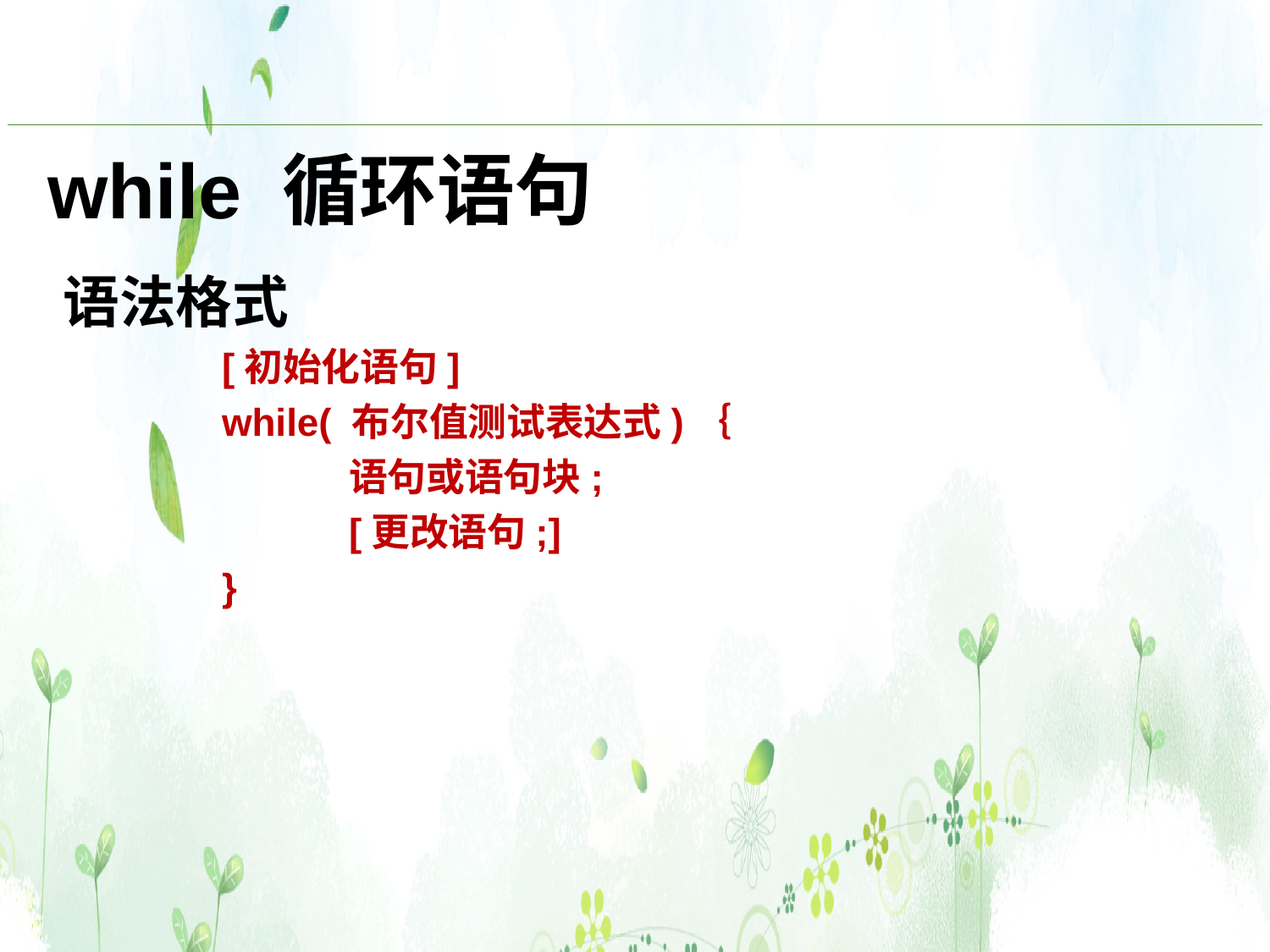

# while 循环语句
语法格式
 		[初始化语句]
		while( 布尔值测试表达式)｛
	        		语句或语句块;
			[更改语句;]
		}